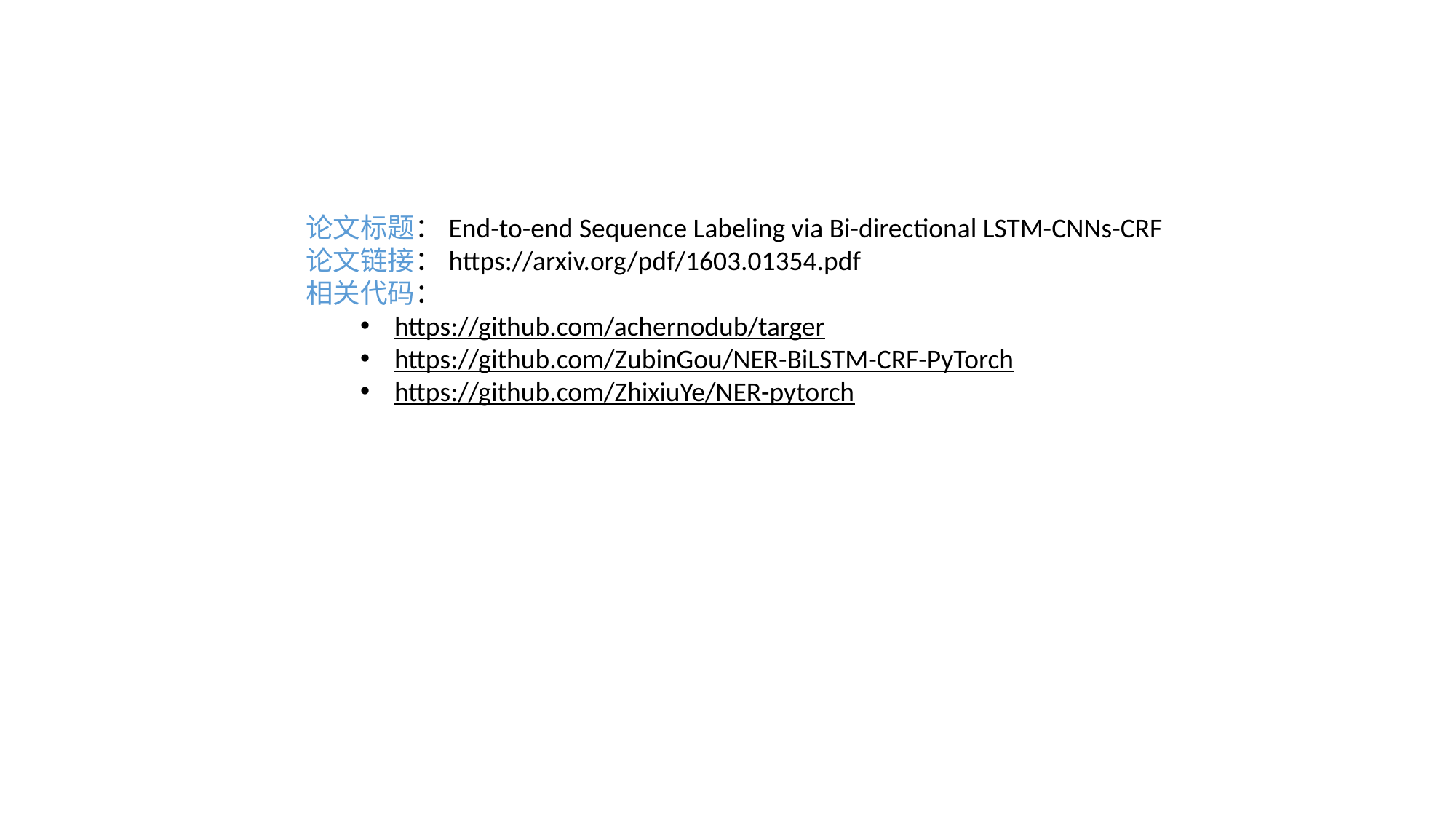

论文标题：End-to-end Sequence Labeling via Bi-directional LSTM-CNNs-CRF
论文链接：https://arxiv.org/pdf/1603.01354.pdf
相关代码：
https://github.com/achernodub/targer
https://github.com/ZubinGou/NER-BiLSTM-CRF-PyTorch
https://github.com/ZhixiuYe/NER-pytorch